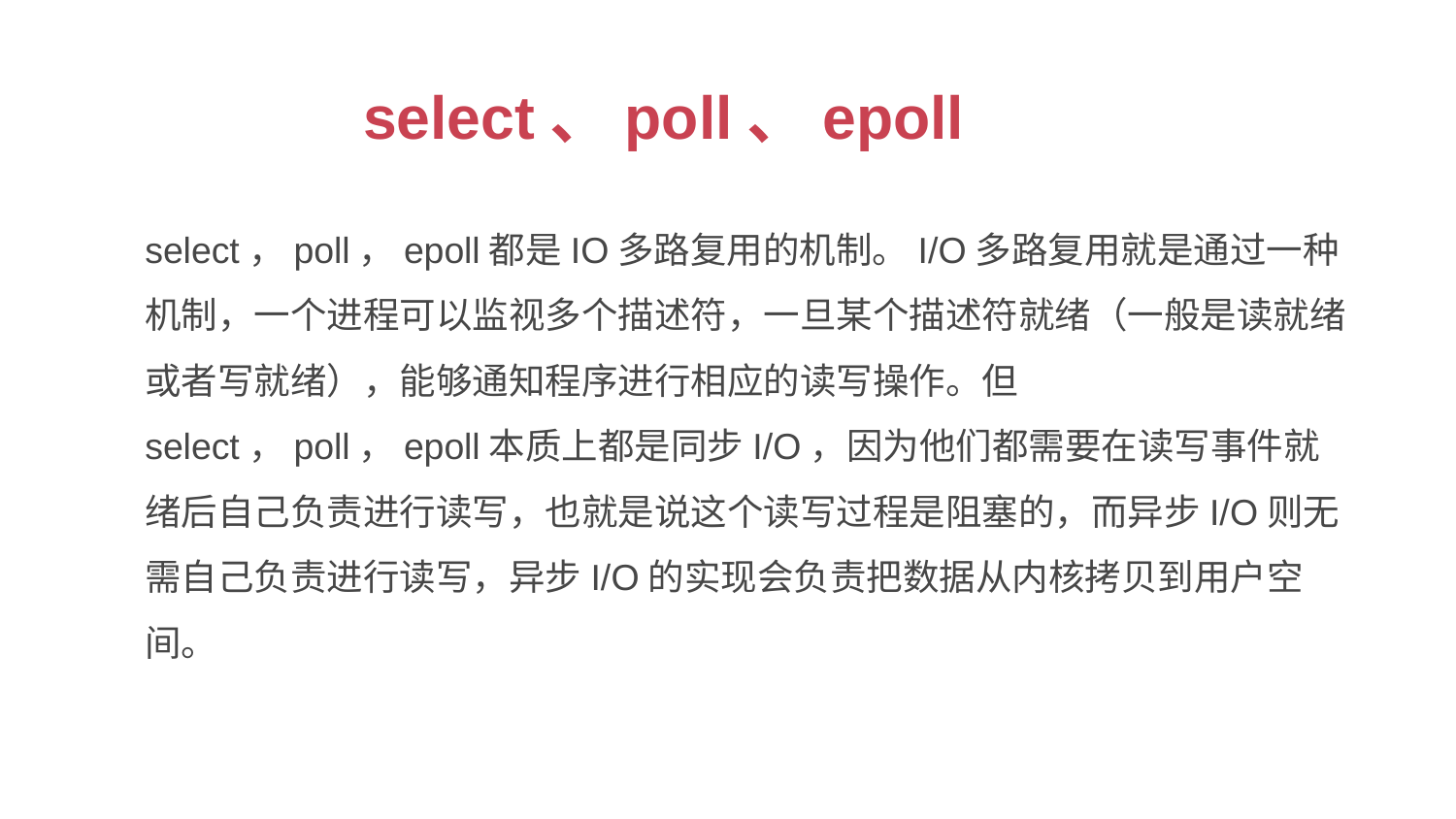

select、poll、epoll
select，poll，epoll都是IO多路复用的机制。I/O多路复用就是通过一种机制，一个进程可以监视多个描述符，一旦某个描述符就绪（一般是读就绪或者写就绪），能够通知程序进行相应的读写操作。但select，poll，epoll本质上都是同步I/O，因为他们都需要在读写事件就绪后自己负责进行读写，也就是说这个读写过程是阻塞的，而异步I/O则无需自己负责进行读写，异步I/O的实现会负责把数据从内核拷贝到用户空间。